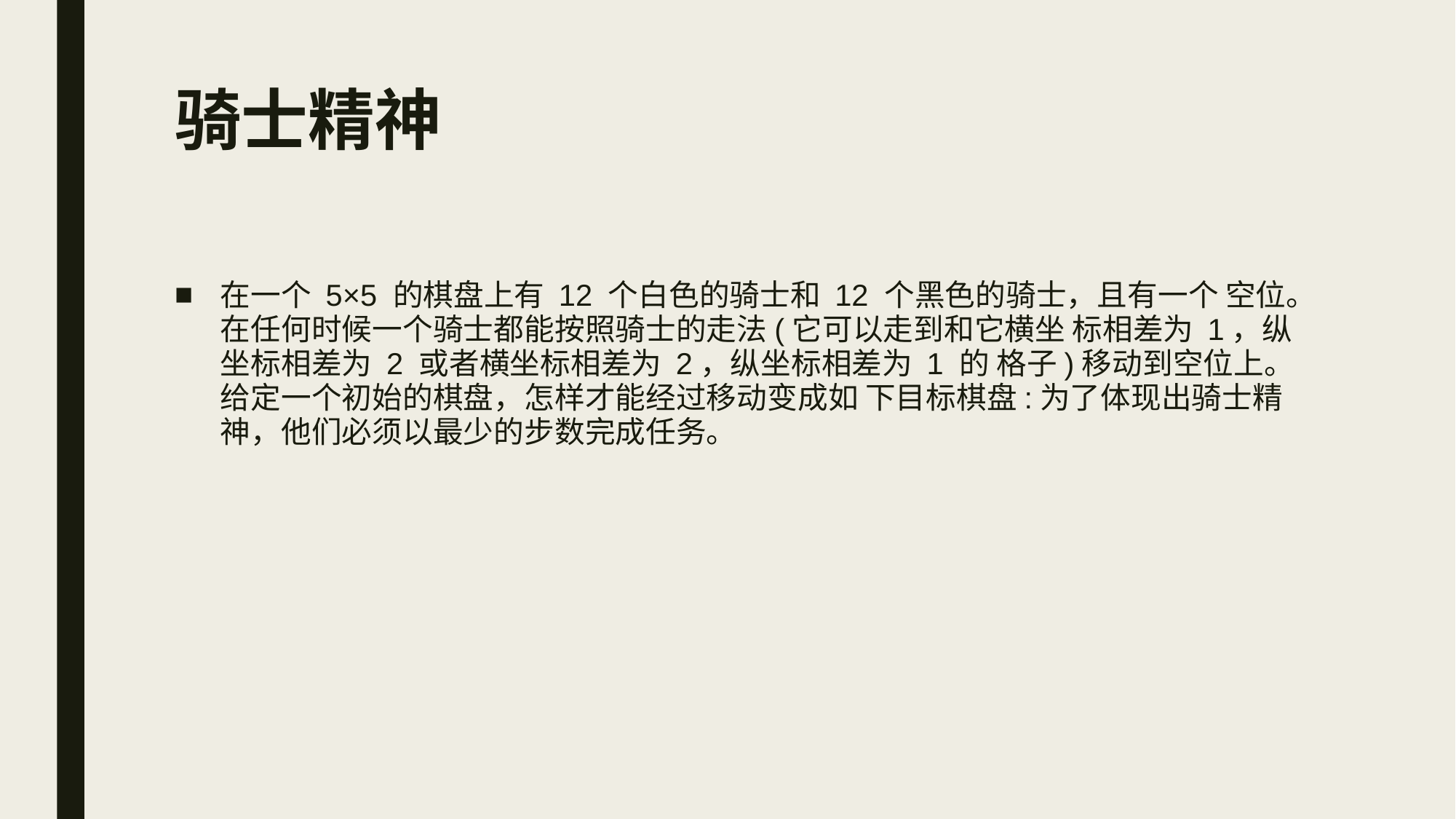

# 骑士精神
在一个 5×5 的棋盘上有 12 个白色的骑士和 12 个黑色的骑士，且有一个 空位。在任何时候一个骑士都能按照骑士的走法(它可以走到和它横坐 标相差为 1，纵坐标相差为 2 或者横坐标相差为 2，纵坐标相差为 1 的 格子)移动到空位上。给定一个初始的棋盘，怎样才能经过移动变成如 下目标棋盘:为了体现出骑士精神，他们必须以最少的步数完成任务。